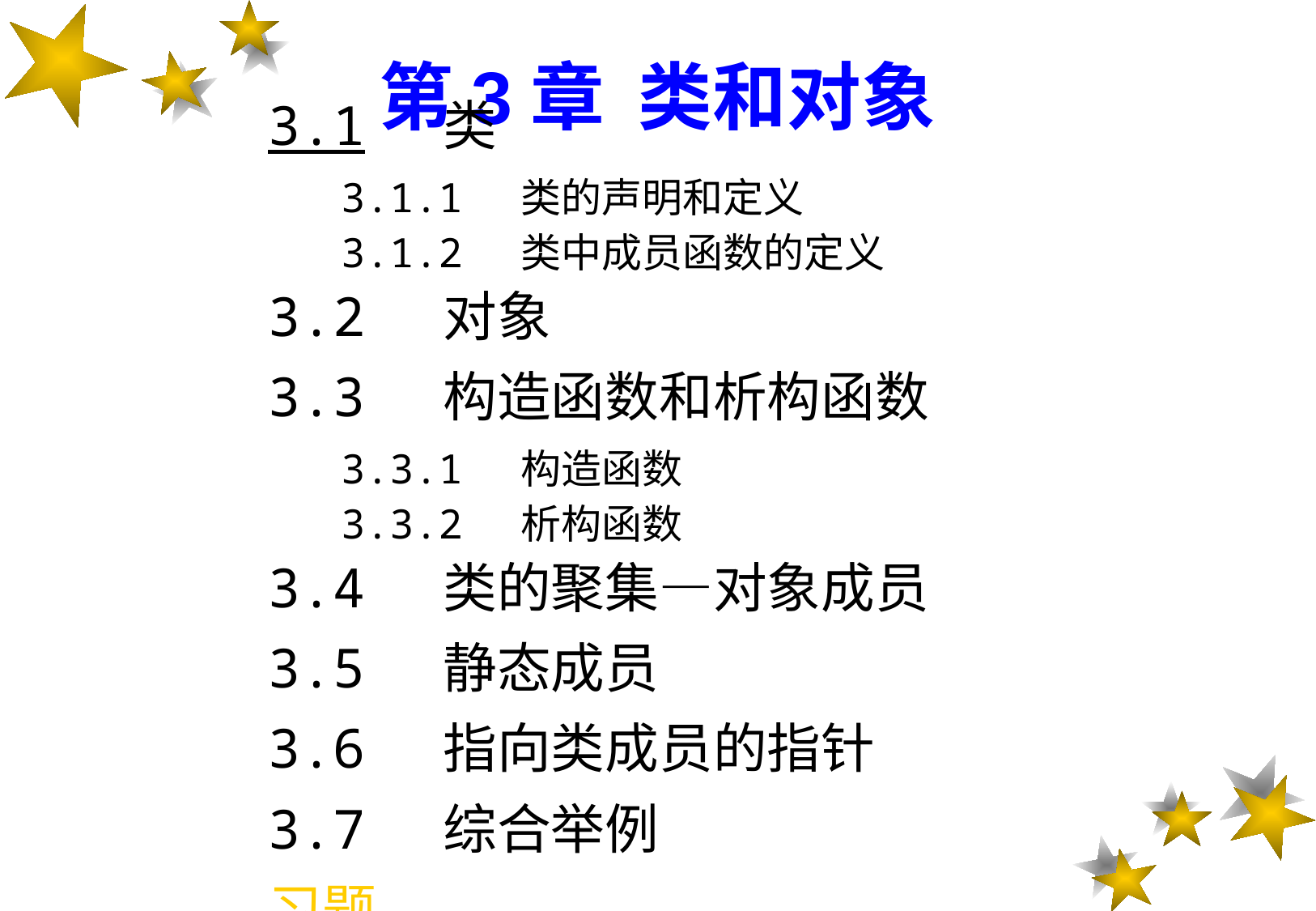

# 第3章  类和对象
3.1  类
   3.1.1  类的声明和定义
   3.1.2  类中成员函数的定义
3.2  对象
3.3  构造函数和析构函数
   3.3.1  构造函数
   3.3.2  析构函数
3.4  类的聚集—对象成员
3.5  静态成员
3.6  指向类成员的指针
3.7  综合举例
习题